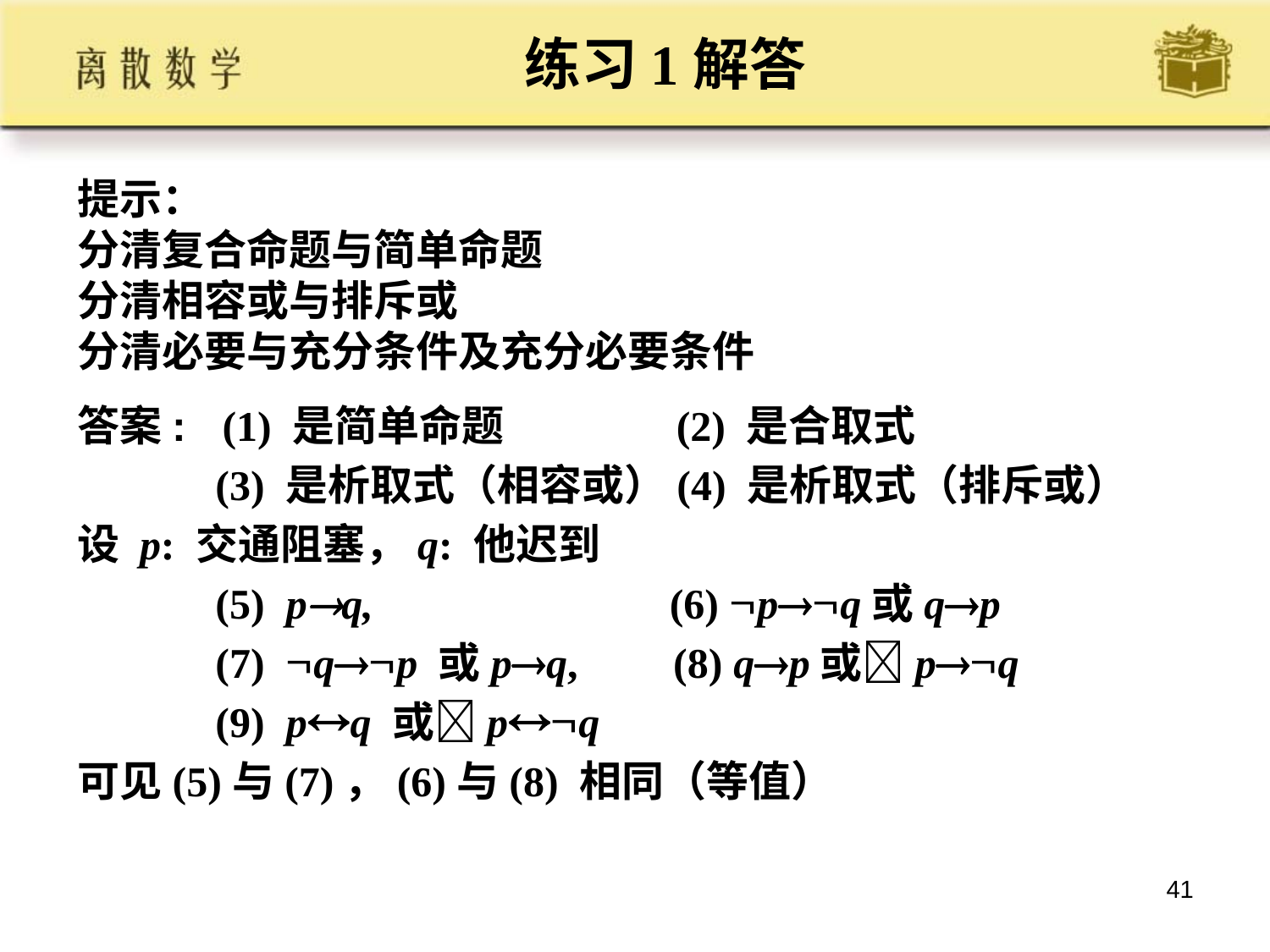

练习1解答
提示：
分清复合命题与简单命题
分清相容或与排斥或
分清必要与充分条件及充分必要条件
答案:   (1) 是简单命题                 (2) 是合取式
             (3) 是析取式（相容或）(4) 是析取式（排斥或）
设 p: 交通阻塞，q: 他迟到
             (5)  p→q,                            (6) ¬p→¬q或q→p
             (7)  ¬q→¬p 或p→q,         (8) q→p或¬p→¬q
             (9)  p↔q 或¬p↔¬q
可见(5)与(7)，(6)与(8) 相同（等值）
41